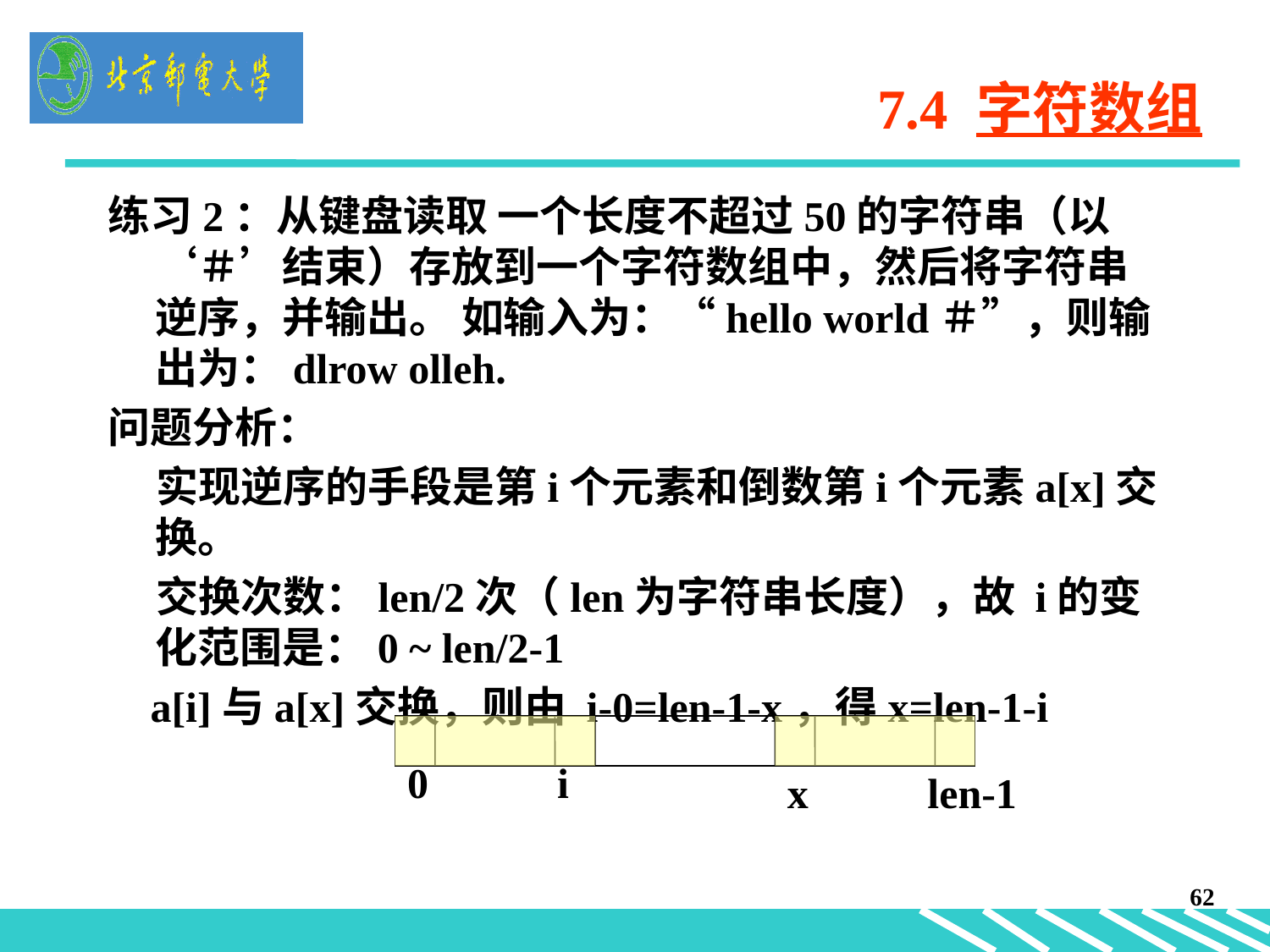

# 7.4 字符数组
练习2：从键盘读取 一个长度不超过50的字符串（以‘＃’结束）存放到一个字符数组中，然后将字符串逆序，并输出。 如输入为：“hello world＃”，则输出为：dlrow olleh.
问题分析：
    实现逆序的手段是第i个元素和倒数第i个元素a[x]交换。
    交换次数：len/2次（len为字符串长度），故 i的变化范围是：0 ~ len/2-1
    a[i]与a[x]交换，则由 i-0=len-1-x，得x=len-1-i

0
i
x
len-1
62